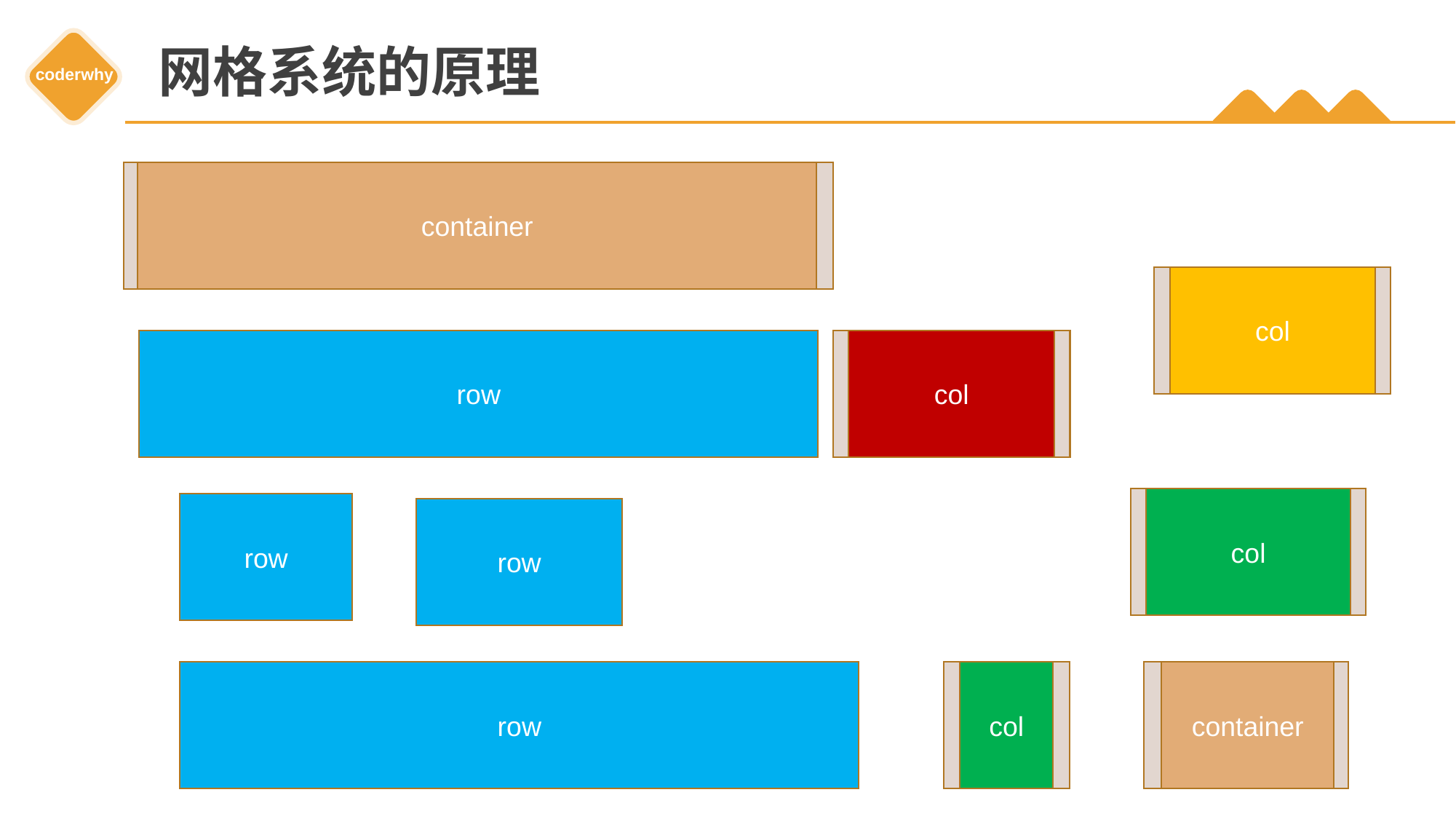

# 网格系统的原理

container

col
row

col

col
row
row
row

col

container